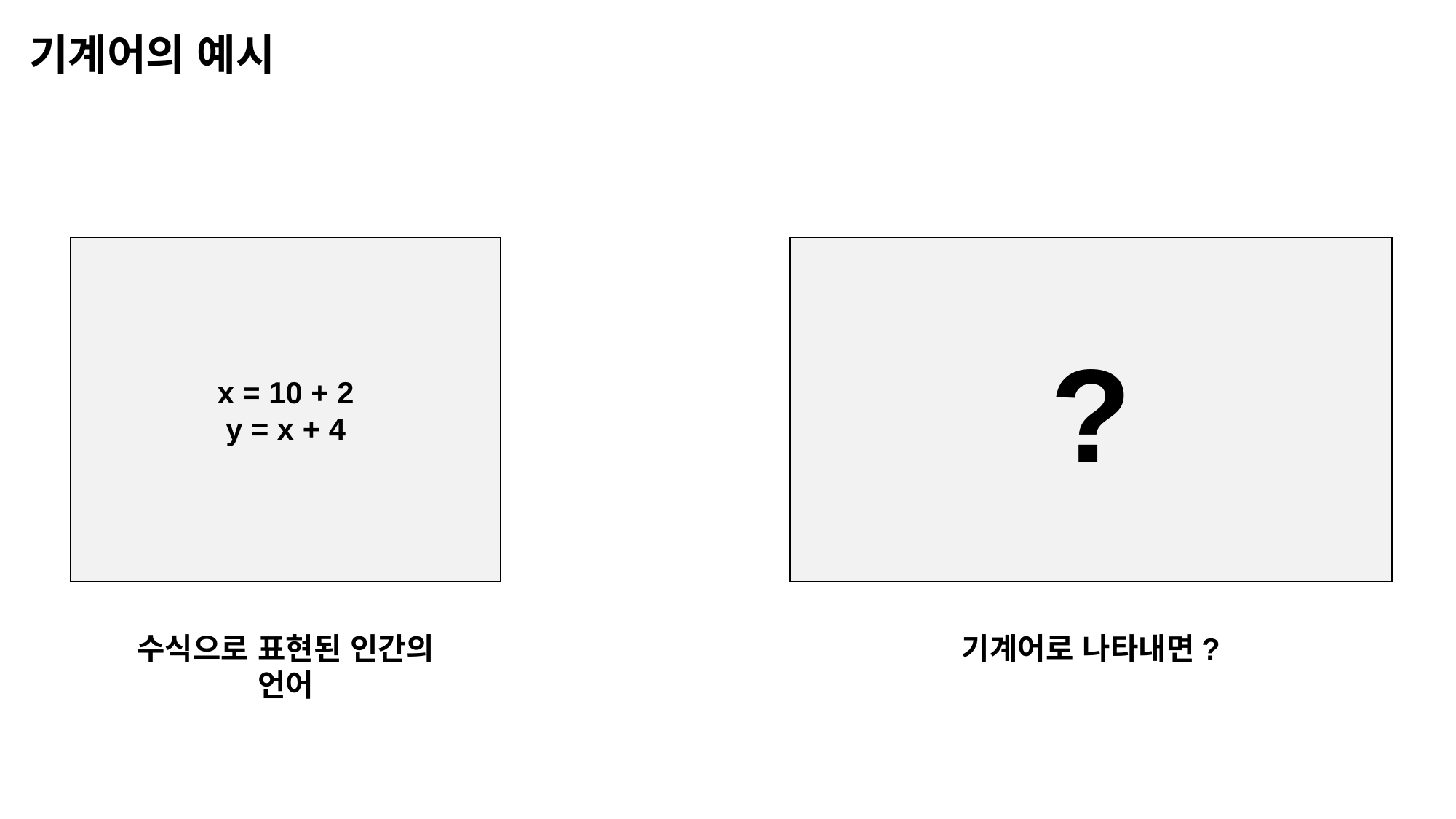

기계어의 예시
x = 10 + 2
y = x + 4
?
수식으로 표현된 인간의 언어
기계어로 나타내면?